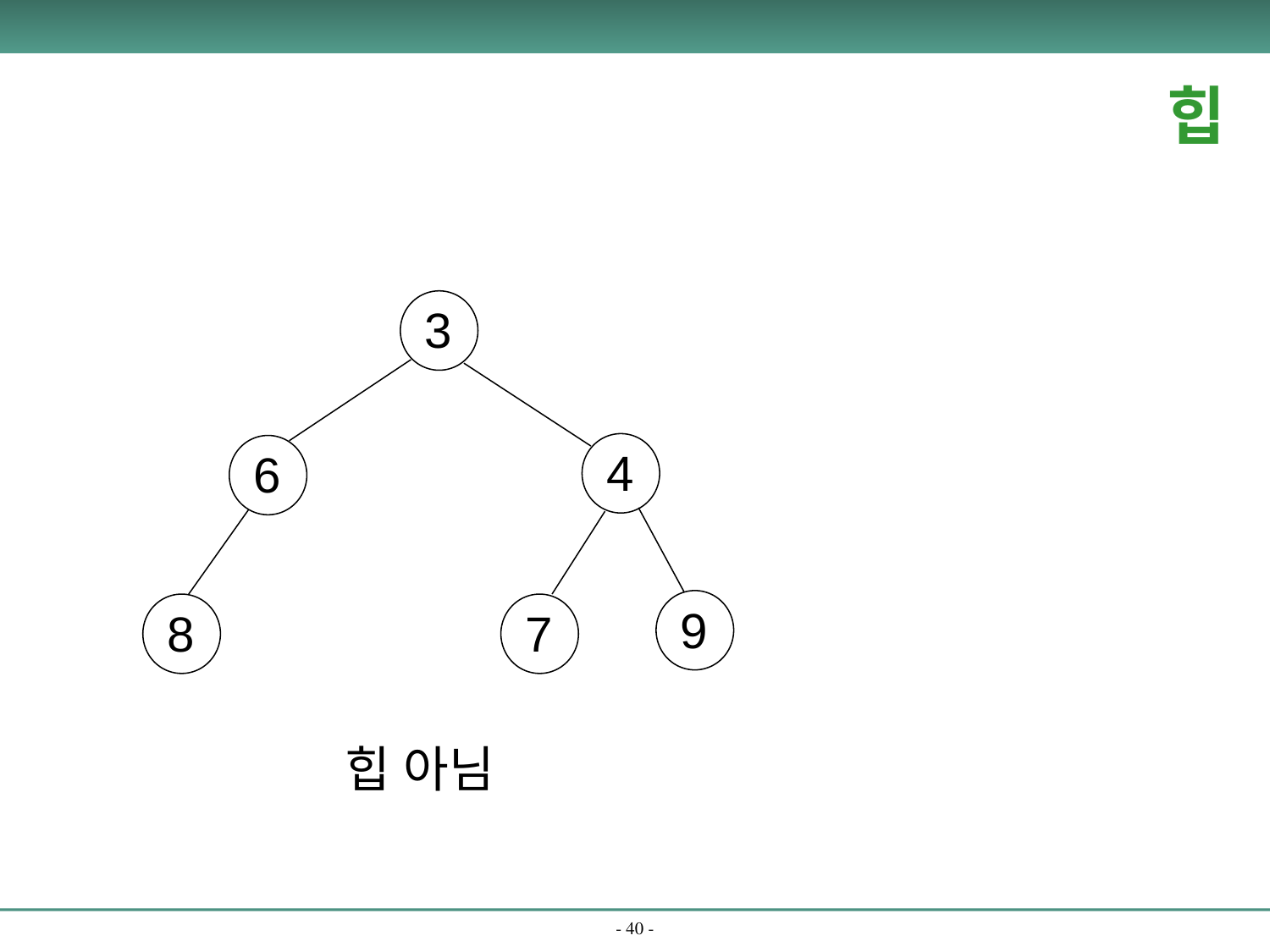

힙

3

4
6

9

8
7
힙 아님